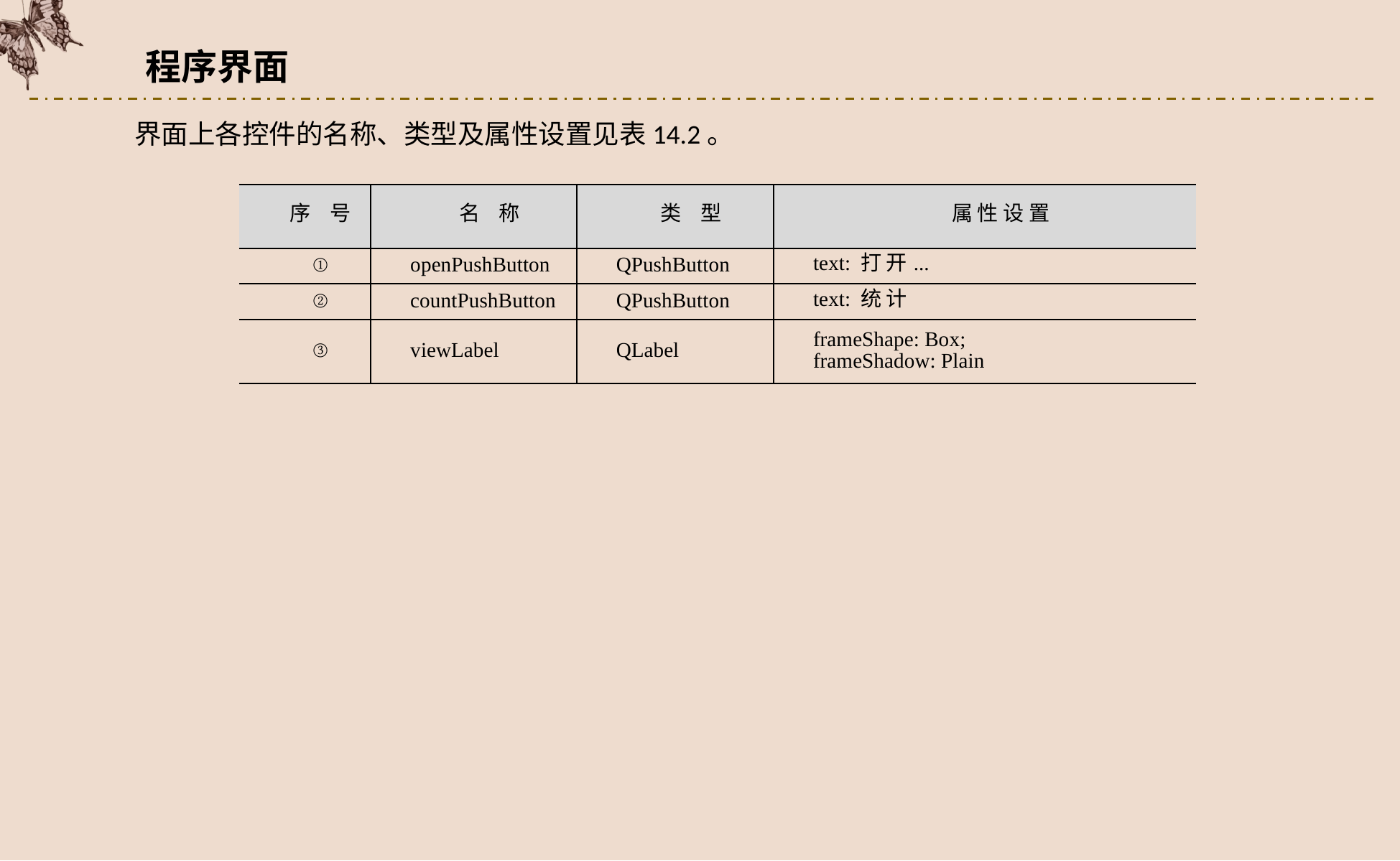

程序界面
界面上各控件的名称、类型及属性设置见表14.2。
| 序 号 | 名 称 | 类 型 | 属 性 设 置 |
| --- | --- | --- | --- |
| ① | openPushButton | QPushButton | text: 打 开... |
| ② | countPushButton | QPushButton | text: 统 计 |
| ③ | viewLabel | QLabel | frameShape: Box; frameShadow: Plain |